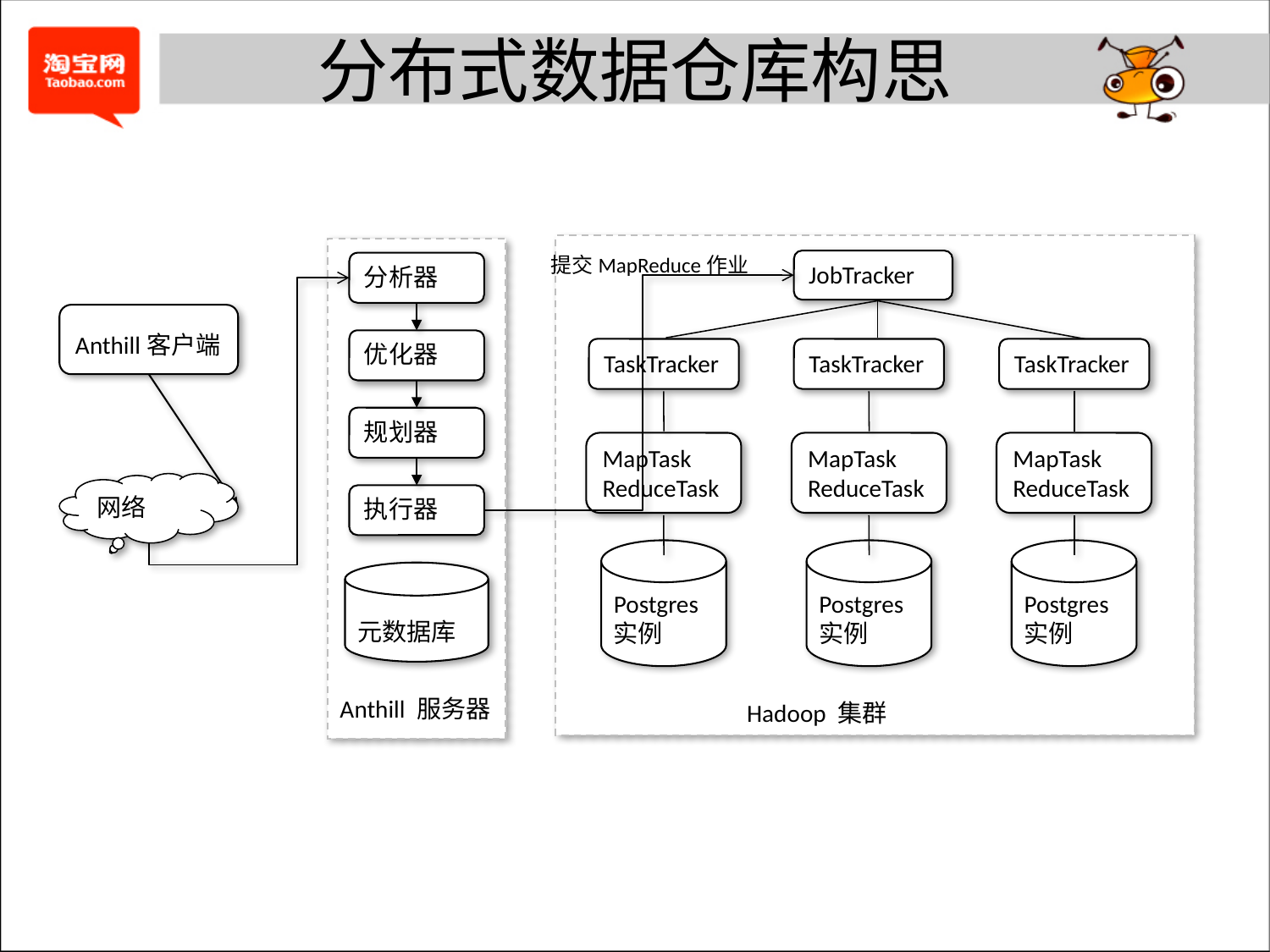

# 分布式数据仓库构思

提交MapReduce作业
JobTracker
分析器
Anthill客户端

优化器
TaskTracker
TaskTracker
TaskTracker
规划器
MapTask
ReduceTask
MapTask
ReduceTask
MapTask
ReduceTask
网络
执行器
Postgres
实例
Postgres
实例
Postgres
实例
元数据库
Anthill 服务器
Hadoop 集群